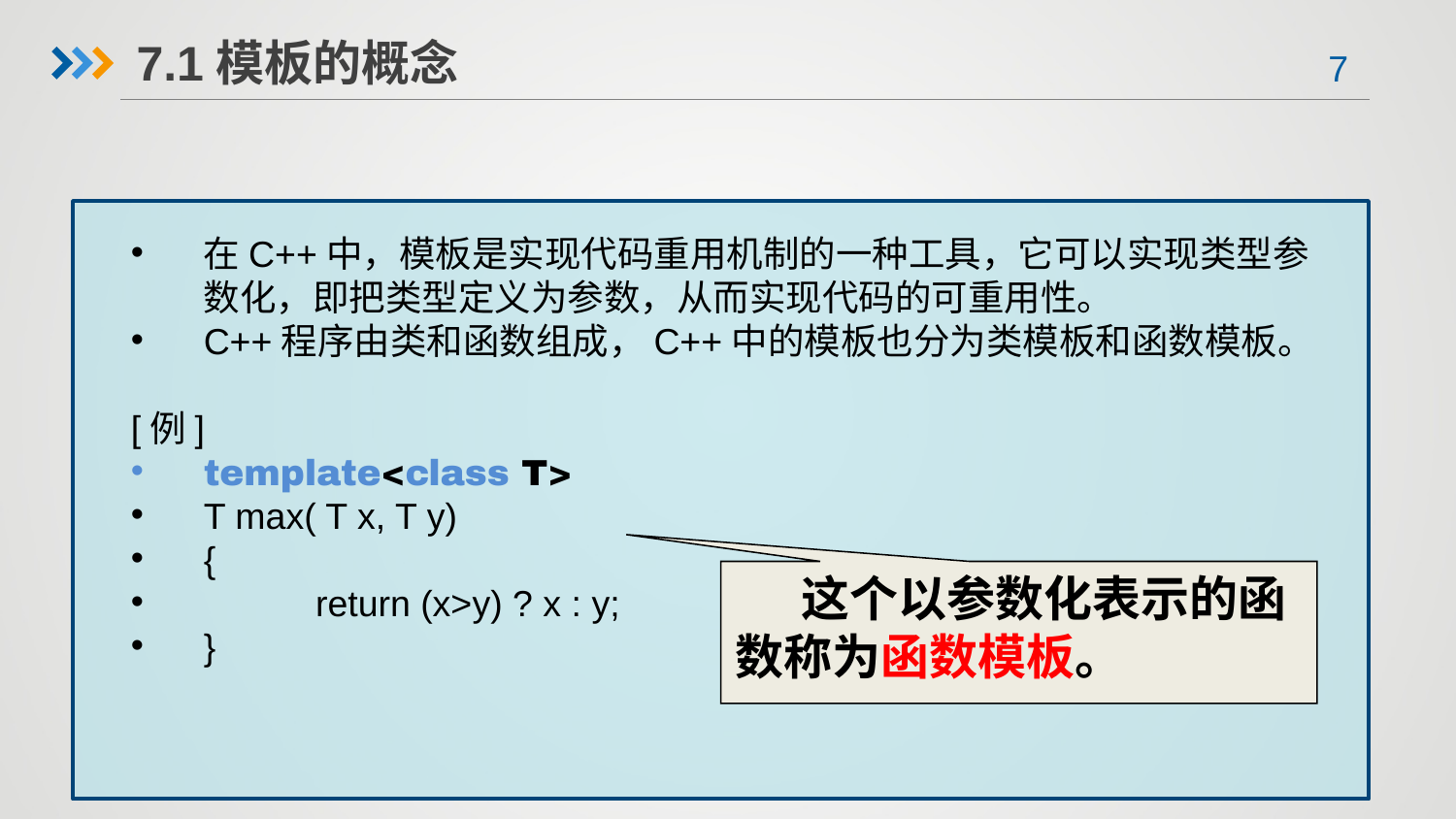

7.1模板的概念

在C++中，模板是实现代码重用机制的一种工具，它可以实现类型参数化，即把类型定义为参数，从而实现代码的可重用性。
C++程序由类和函数组成，C++中的模板也分为类模板和函数模板。

[例]
template<class T>
T max( T x, T y)
{
           return (x>y) ? x : y;
}
     这个以参数化表示的函数称为函数模板。